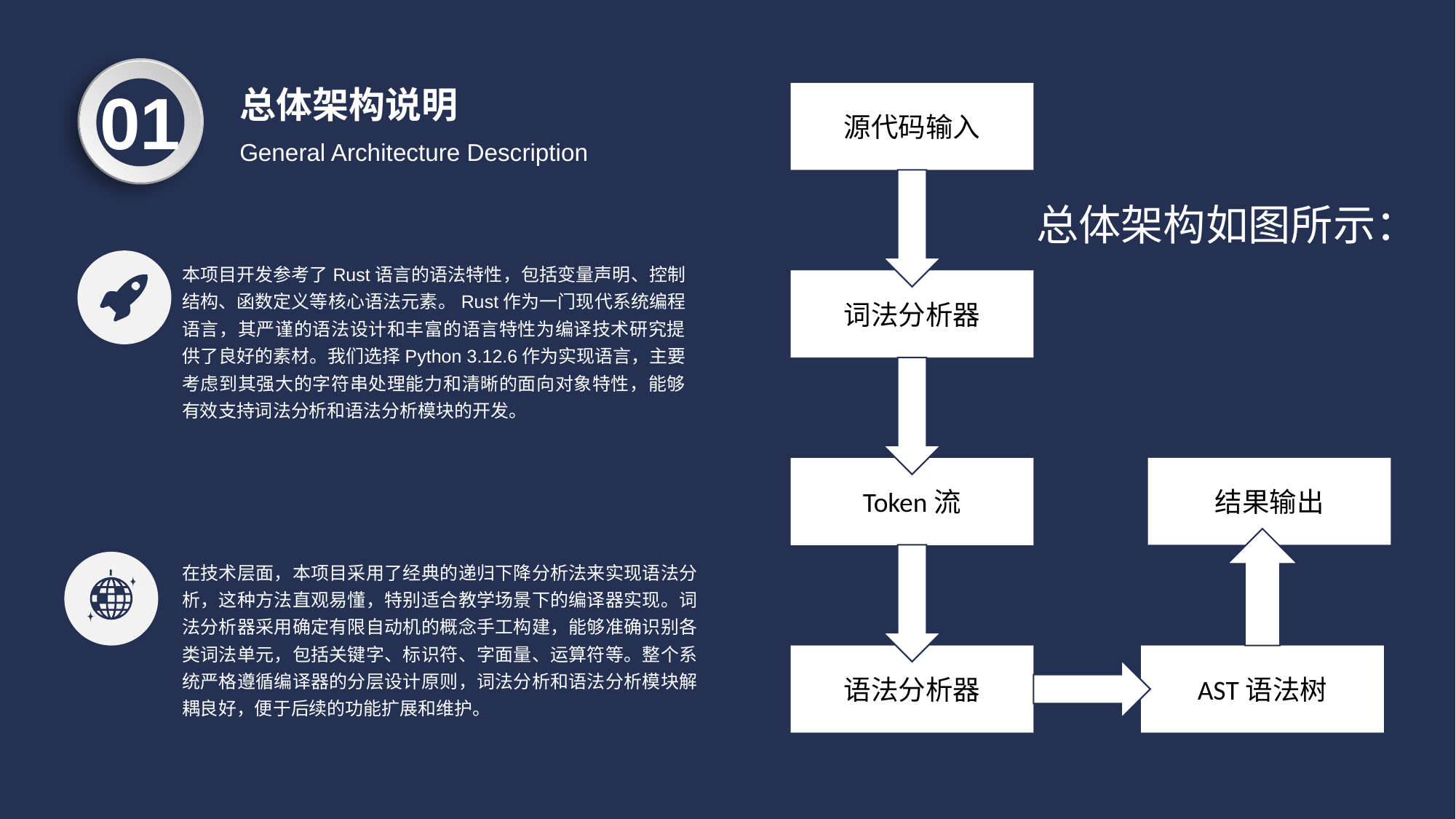

01
总体架构说明
源代码输入
General Architecture Description

总体架构如图所示：

本项目开发参考了Rust语言的语法特性，包括变量声明、控制结构、函数定义等核心语法元素。Rust作为一门现代系统编程语言，其严谨的语法设计和丰富的语言特性为编译技术研究提供了良好的素材。我们选择Python 3.12.6作为实现语言，主要考虑到其强大的字符串处理能力和清晰的面向对象特性，能够有效支持词法分析和语法分析模块的开发。
词法分析器

结果输出
Token流

在技术层面，本项目采用了经典的递归下降分析法来实现语法分析，这种方法直观易懂，特别适合教学场景下的编译器实现。词法分析器采用确定有限自动机的概念手工构建，能够准确识别各类词法单元，包括关键字、标识符、字面量、运算符等。整个系统严格遵循编译器的分层设计原则，词法分析和语法分析模块解耦良好，便于后续的功能扩展和维护。

语法分析器
AST语法树